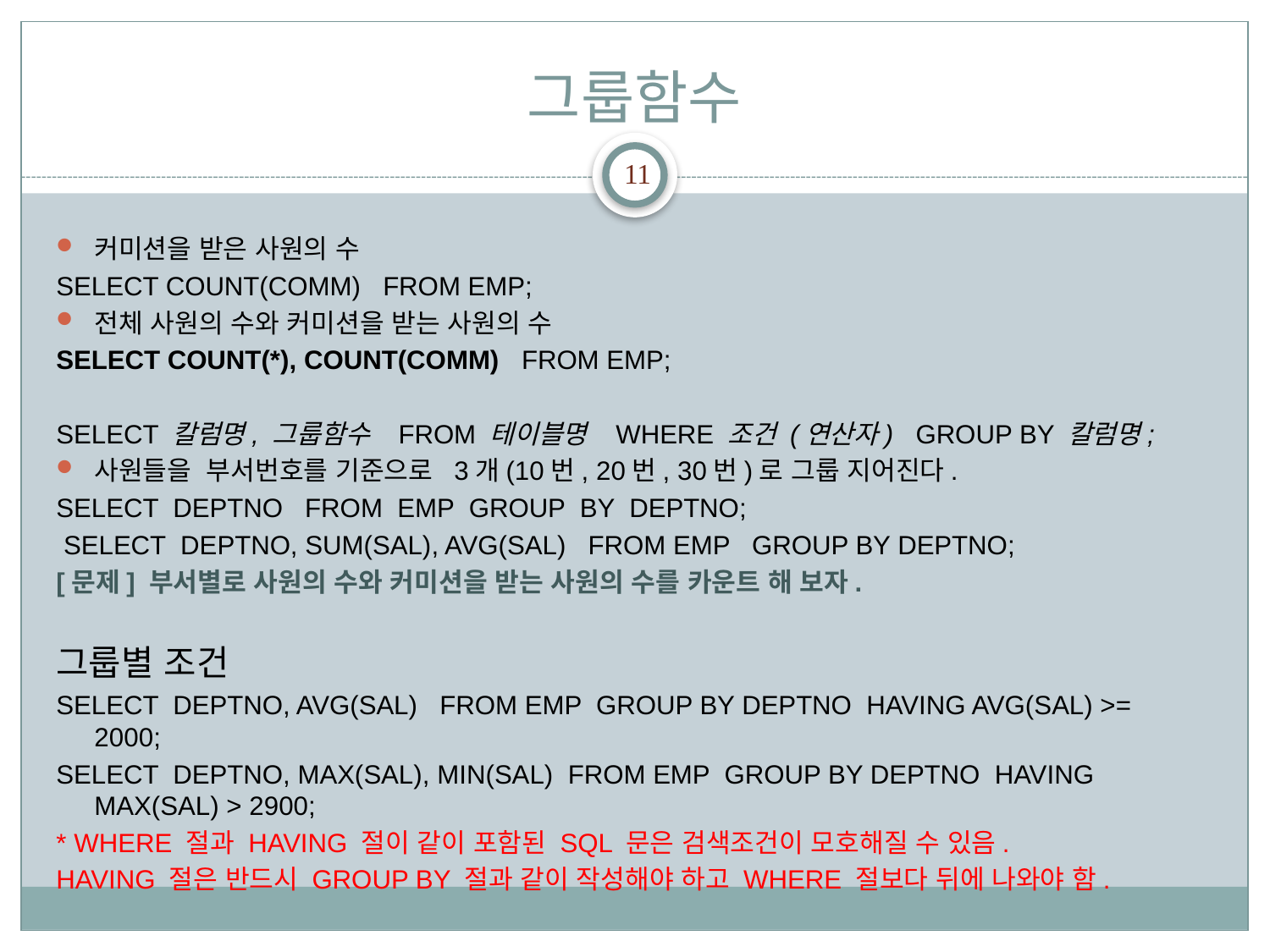

# 그룹함수
11
커미션을 받은 사원의 수
SELECT COUNT(COMM)   FROM EMP;
전체 사원의 수와 커미션을 받는 사원의 수
SELECT COUNT(*), COUNT(COMM)   FROM EMP;

SELECT 칼럼명, 그룹함수   FROM 테이블명   WHERE 조건 (연산자)   GROUP BY 칼럼명;
사원들을  부서번호를 기준으로  3개(10번, 20번, 30번)로 그룹 지어진다.
SELECT  DEPTNO   FROM  EMP  GROUP  BY  DEPTNO;
 SELECT  DEPTNO, SUM(SAL), AVG(SAL)   FROM EMP   GROUP BY DEPTNO;
[문제] 부서별로 사원의 수와 커미션을 받는 사원의 수를 카운트 해 보자.

그룹별 조건
SELECT  DEPTNO, AVG(SAL)   FROM EMP  GROUP BY DEPTNO  HAVING AVG(SAL) >= 2000;
SELECT  DEPTNO, MAX(SAL), MIN(SAL)  FROM EMP  GROUP BY DEPTNO  HAVING MAX(SAL) > 2900;
* WHERE 절과 HAVING 절이 같이 포함된 SQL 문은 검색조건이 모호해질 수 있음.
HAVING 절은 반드시 GROUP BY 절과 같이 작성해야 하고 WHERE 절보다 뒤에 나와야 함.